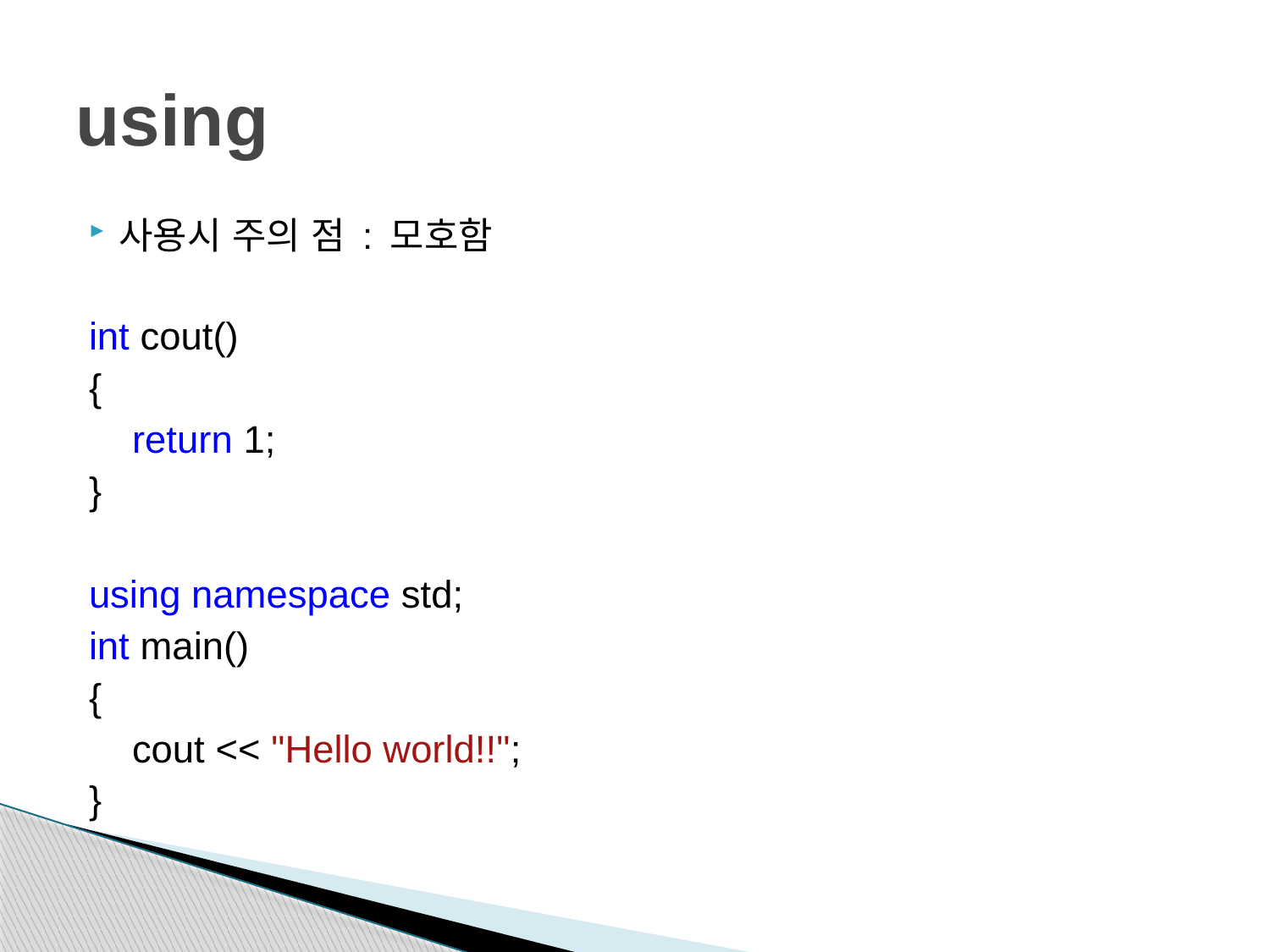

# using
사용시 주의 점 : 모호함

int cout()
{
    return 1;
}

using namespace std;
int main()
{
    cout << "Hello world!!";
}